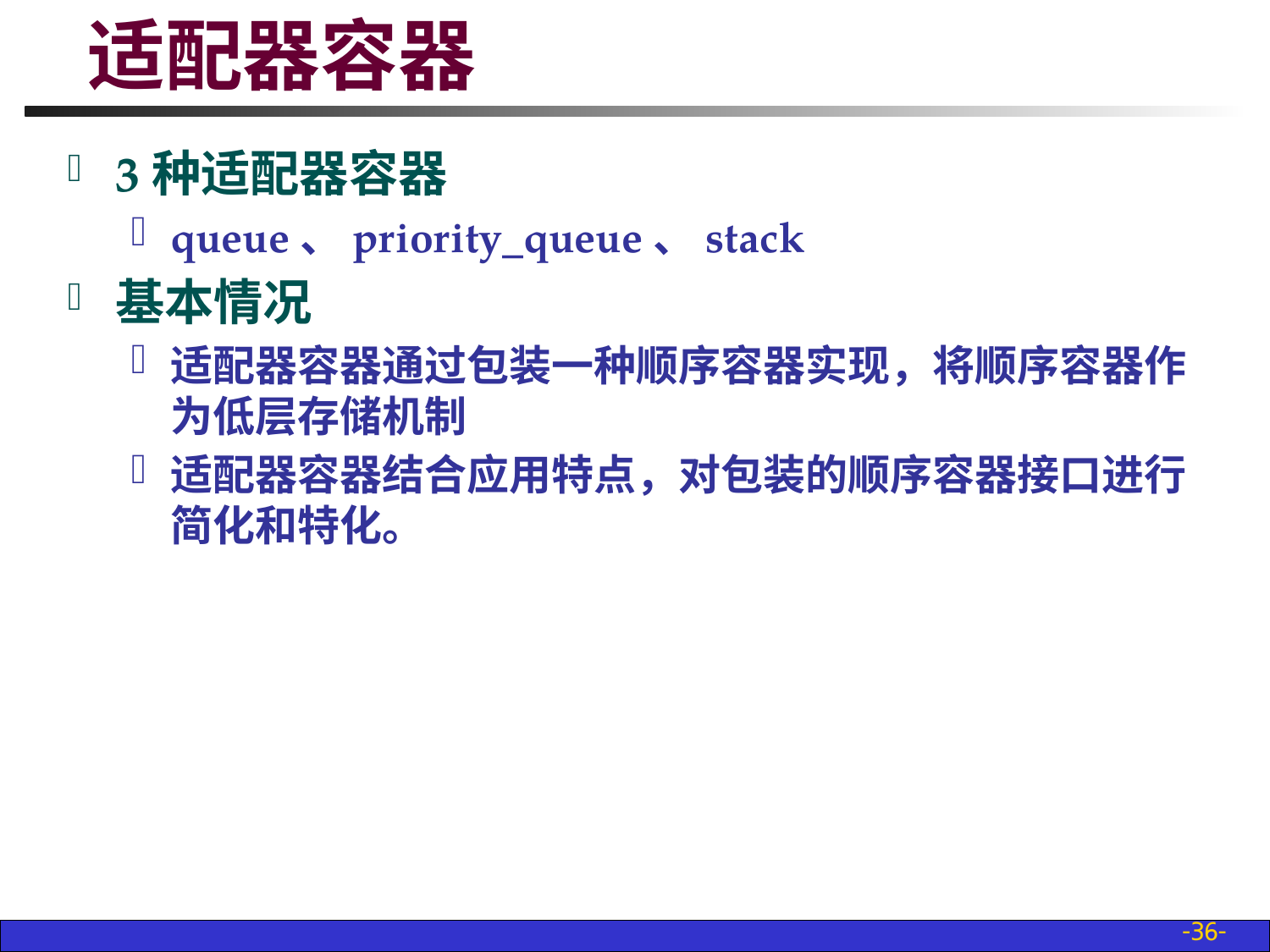

# 适配器容器
3种适配器容器
queue、priority_queue、stack
基本情况
适配器容器通过包装一种顺序容器实现，将顺序容器作为低层存储机制
适配器容器结合应用特点，对包装的顺序容器接口进行简化和特化。
-36-